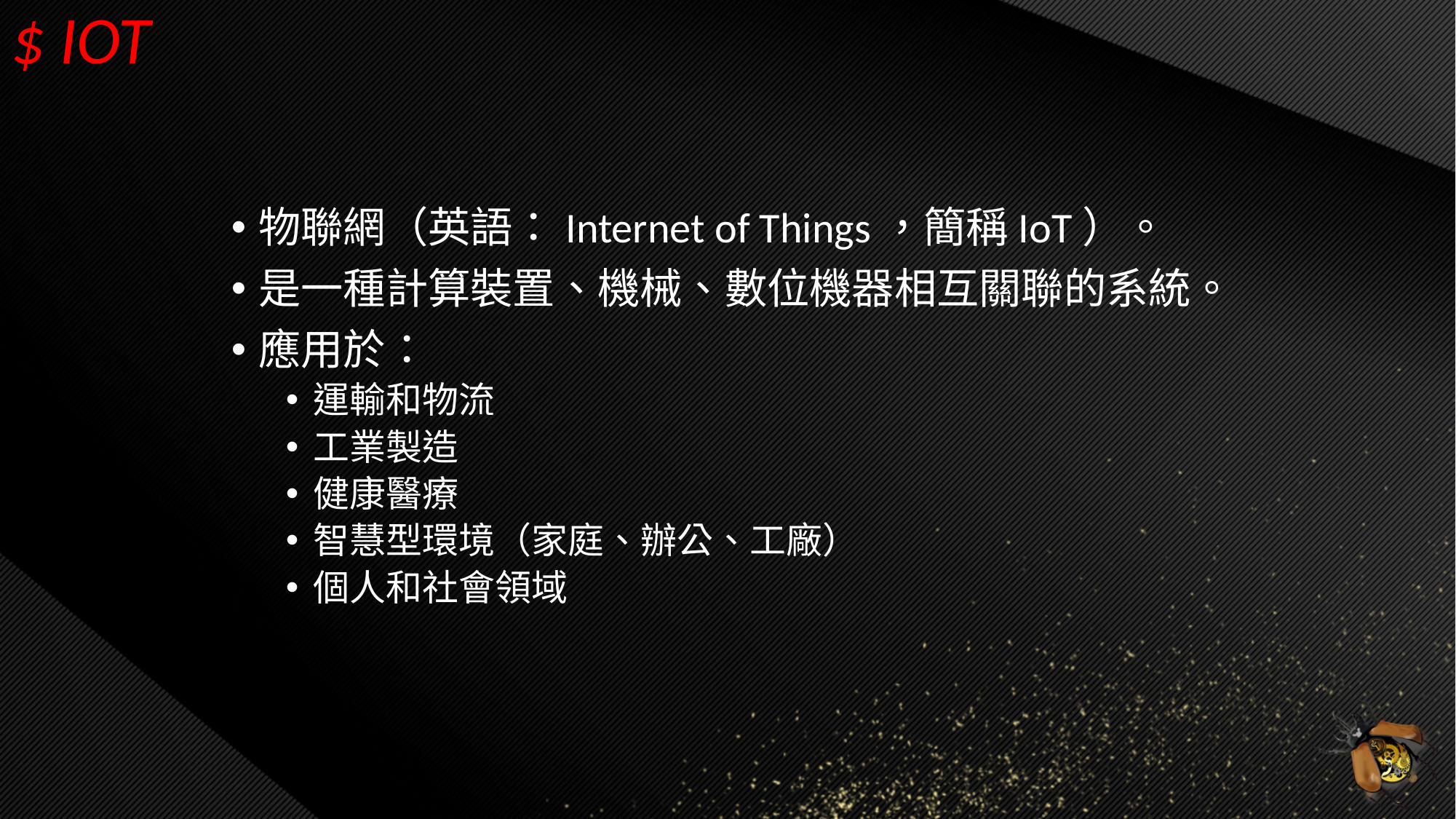

# $ IOT
物聯網（英語：Internet of Things，簡稱IoT）。
是一種計算裝置、機械、數位機器相互關聯的系統。
應用於：
運輸和物流
工業製造
健康醫療
智慧型環境（家庭、辦公、工廠）
個人和社會領域